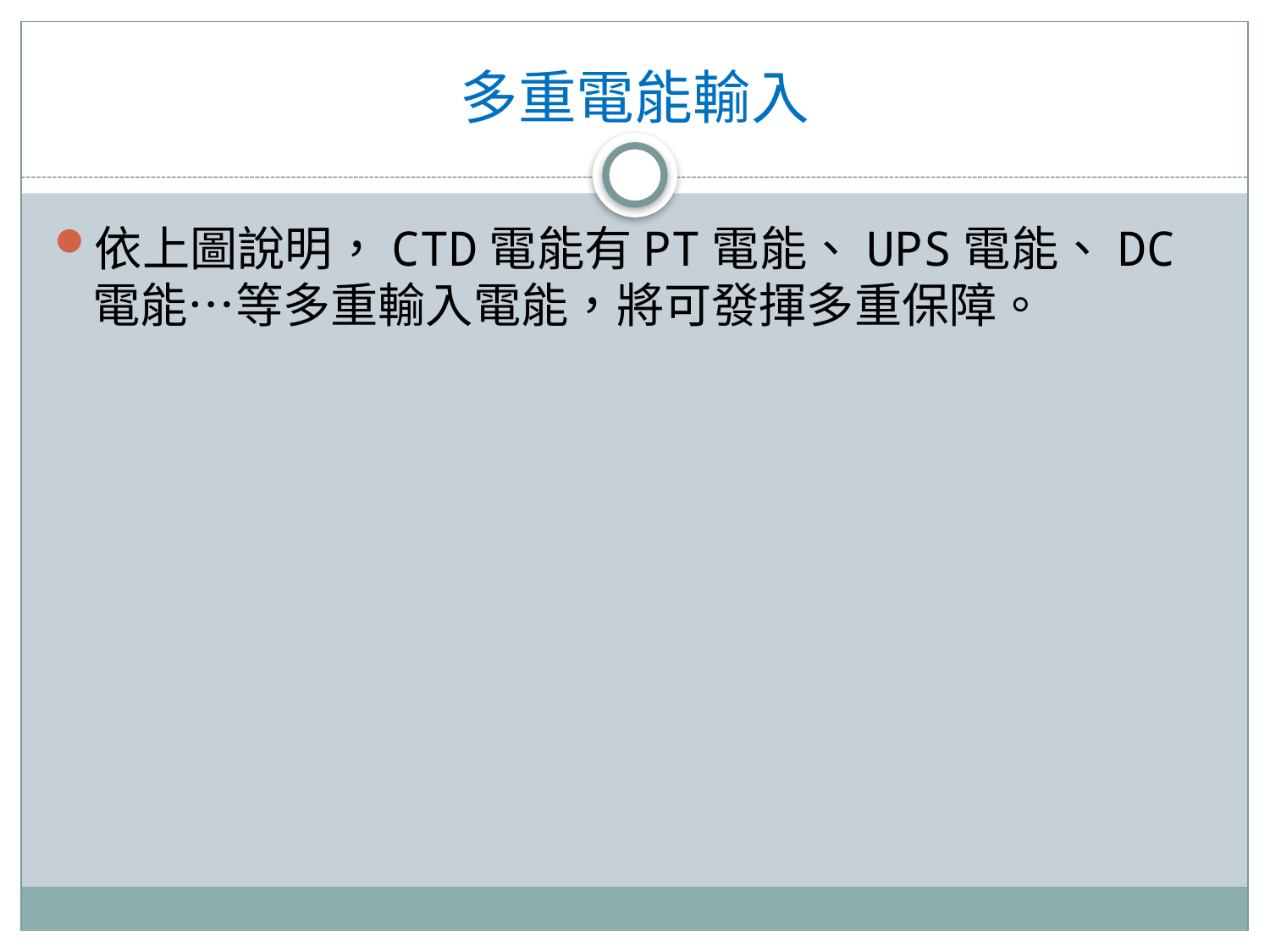

# 多重電能輸入
依上圖說明，CTD電能有PT電能、UPS電能、DC電能…等多重輸入電能，將可發揮多重保障。